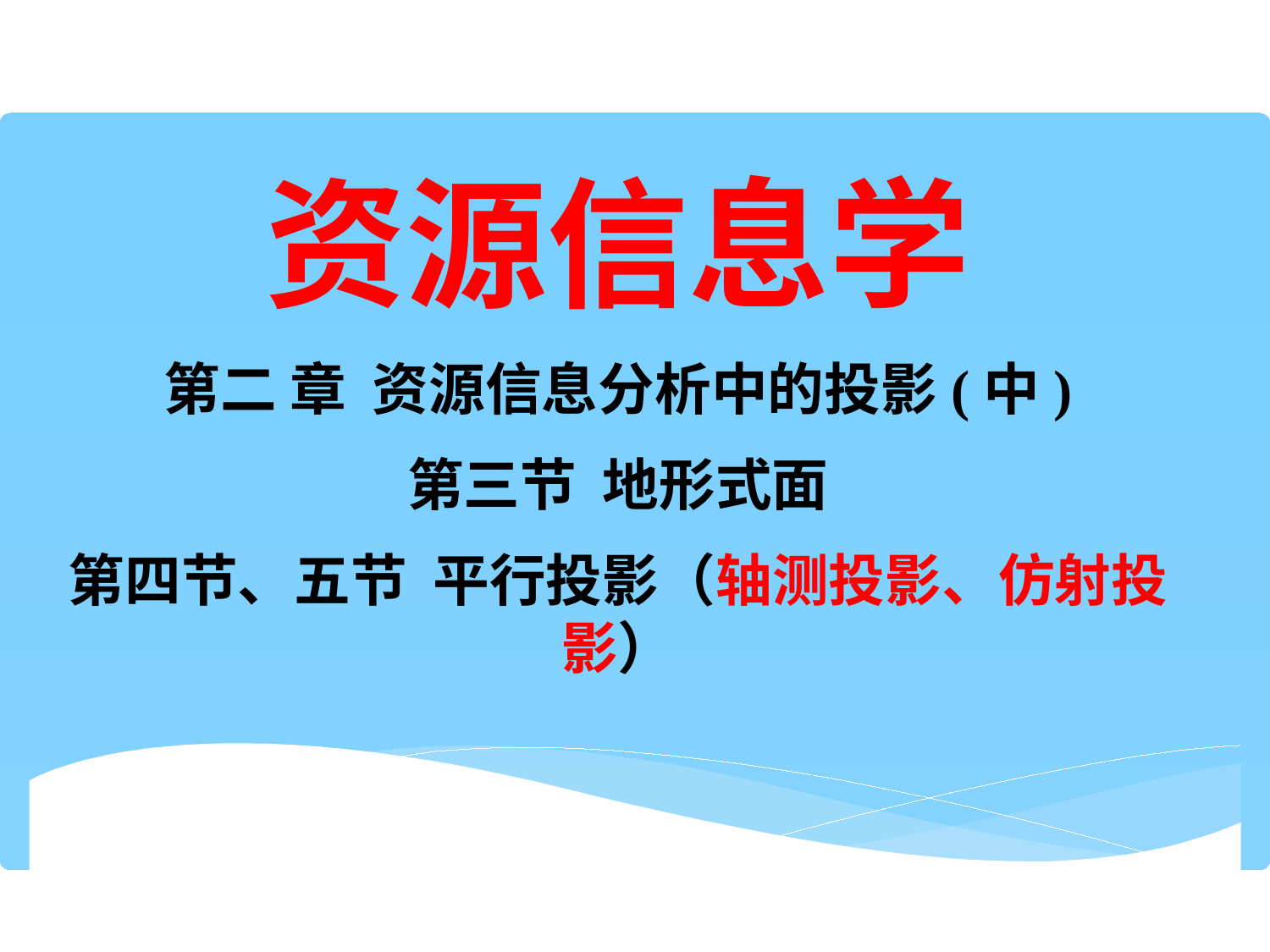

资源信息学
第二 章  资源信息分析中的投影(中)
第三节  地形式面
第四节、五节  平行投影（轴测投影、仿射投影）